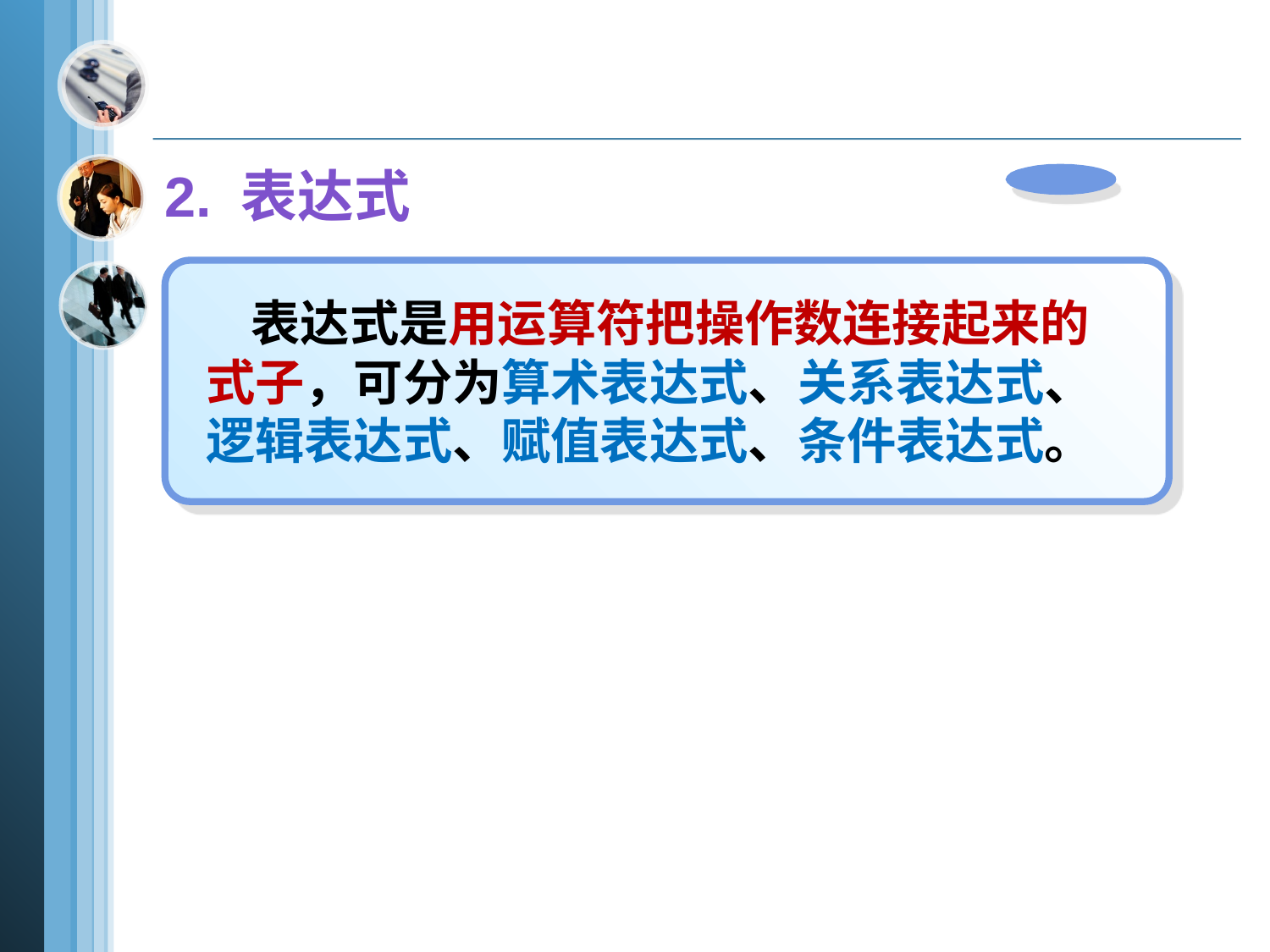

2. 表达式

   表达式是用运算符把操作数连接起来的式子，可分为算术表达式、关系表达式、逻辑表达式、赋值表达式、条件表达式。